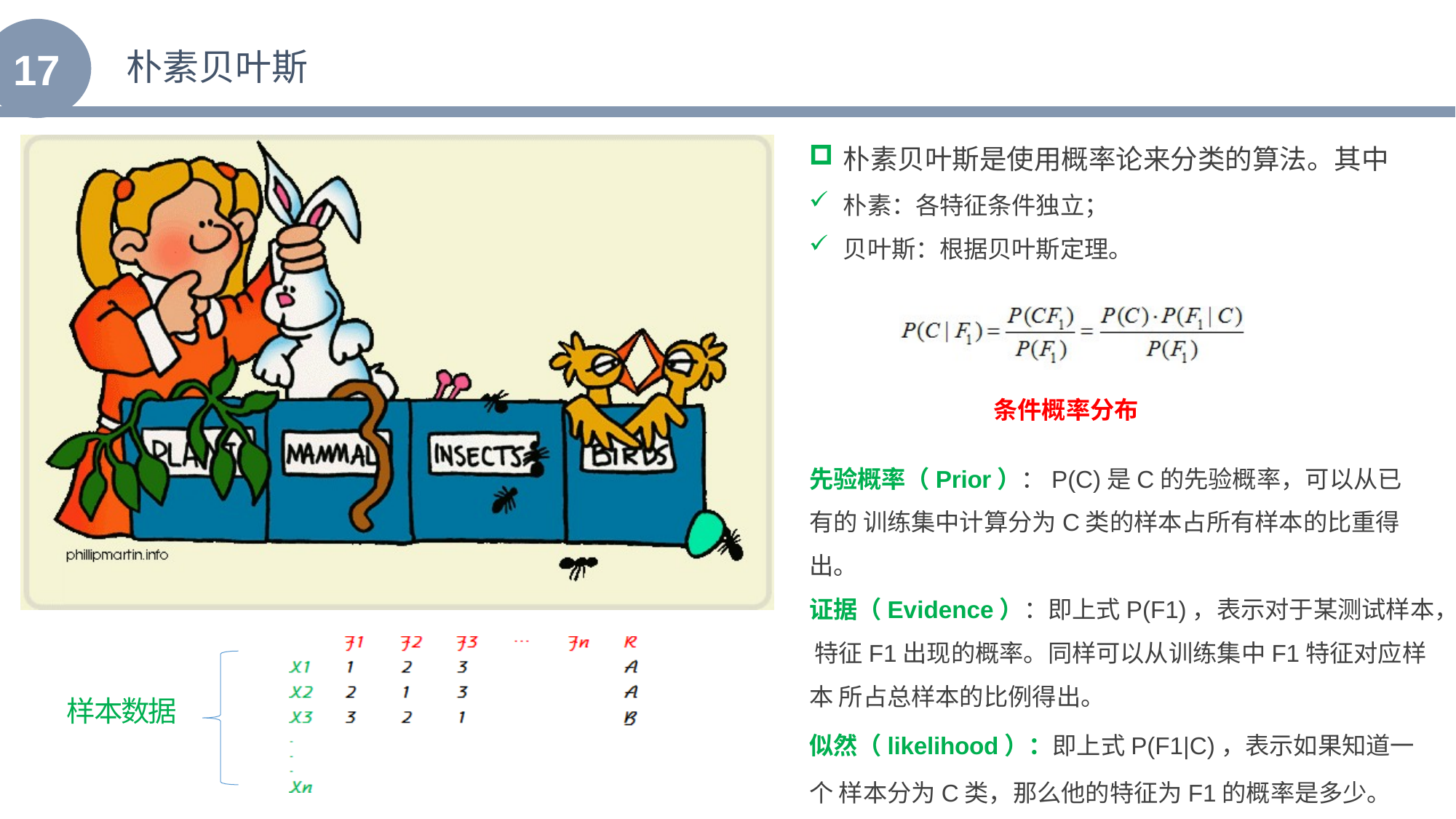

17
朴素贝叶斯
朴素贝叶斯是使用概率论来分类的算法。其中
朴素：各特征条件独立；
贝叶斯：根据贝叶斯定理。

条件概率分布
先验概率（Prior）：P(C)是C的先验概率，可以从已有的 训练集中计算分为C类的样本占所有样本的比重得出。
证据（Evidence）：即上式P(F1)，表示对于某测试样本， 特征F1出现的概率。同样可以从训练集中F1特征对应样本 所占总样本的比例得出。
似然（likelihood）：即上式P(F1|C)，表示如果知道一个 样本分为C类，那么他的特征为F1的概率是多少。

样本数据